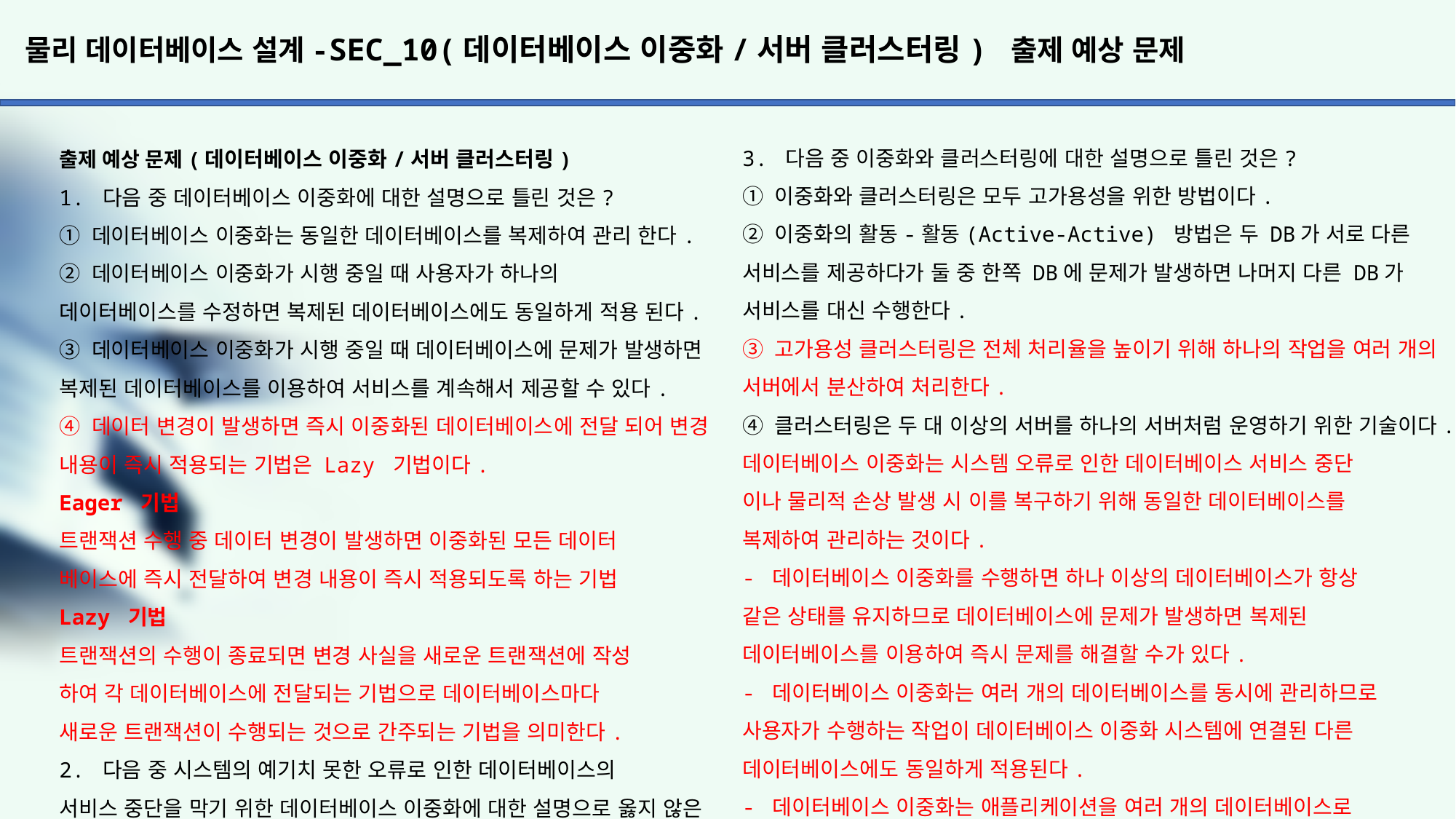

# 물리 데이터베이스 설계-SEC_10(데이터베이스 이중화/서버 클러스터링) 출제 예상 문제
3. 다음 중 이중화와 클러스터링에 대한 설명으로 틀린 것은?
① 이중화와 클러스터링은 모두 고가용성을 위한 방법이다.
② 이중화의 활동-활동(Active-Active) 방법은 두 DB가 서로 다른 서비스를 제공하다가 둘 중 한쪽 DB에 문제가 발생하면 나머지 다른 DB가 서비스를 대신 수행한다.
③ 고가용성 클러스터링은 전체 처리율을 높이기 위해 하나의 작업을 여러 개의 서버에서 분산하여 처리한다.
④ 클러스터링은 두 대 이상의 서버를 하나의 서버처럼 운영하기 위한 기술이다.
데이터베이스 이중화는 시스템 오류로 인한 데이터베이스 서비스 중단
이나 물리적 손상 발생 시 이를 복구하기 위해 동일한 데이터베이스를
복제하여 관리하는 것이다.
- 데이터베이스 이중화를 수행하면 하나 이상의 데이터베이스가 항상
같은 상태를 유지하므로 데이터베이스에 문제가 발생하면 복제된
데이터베이스를 이용하여 즉시 문제를 해결할 수가 있다.
- 데이터베이스 이중화는 여러 개의 데이터베이스를 동시에 관리하므로
사용자가 수행하는 작업이 데이터베이스 이중화 시스템에 연결된 다른
데이터베이스에도 동일하게 적용된다.
- 데이터베이스 이중화는 애플리케이션을 여러 개의 데이터베이스로
분산시켜 처리하므로 데이터베이스의 부하를 줄일 수 있다.
- 데이터베이스 이중화를 이용하면 손쉽게 백업 서버를 운영할 수 있다.
클러스터링은 두 대 이상의 서버를 하나의 서버처럼 운영하는 기술이다.
- 클러스터링에는 고가용성 클러스터링과 병렬 처리 클러스터링이 있다.
  -> 고가용성 클러스터링 : 하나의 서버에 장애가 발생하면 다른 서버
	가 받아 처리하여 서비스 중단을 방지하는 방식으로, 일반적으로
	언급되는 클러스터링은 고가용성 클러스터링을 의미한다.
   -> 병렬 처리 클러스터링 : 전체 처리율을 높이기 위해 하나의 작업
	 을 여러 개의 서버에서 로드 밸러서에 의해서 분산하여 처리하는
	 방식이다.
출제 예상 문제(데이터베이스 이중화/서버 클러스터링)
1. 다음 중 데이터베이스 이중화에 대한 설명으로 틀린 것은?
① 데이터베이스 이중화는 동일한 데이터베이스를 복제하여 관리 한다.
② 데이터베이스 이중화가 시행 중일 때 사용자가 하나의
데이터베이스를 수정하면 복제된 데이터베이스에도 동일하게 적용 된다.
③ 데이터베이스 이중화가 시행 중일 때 데이터베이스에 문제가 발생하면 복제된 데이터베이스를 이용하여 서비스를 계속해서 제공할 수 있다.
④ 데이터 변경이 발생하면 즉시 이중화된 데이터베이스에 전달 되어 변경 내용이 즉시 적용되는 기법은 Lazy 기법이다.
Eager 기법
트랜잭션 수행 중 데이터 변경이 발생하면 이중화된 모든 데이터
베이스에 즉시 전달하여 변경 내용이 즉시 적용되도록 하는 기법
Lazy 기법
트랜잭션의 수행이 종료되면 변경 사실을 새로운 트랜잭션에 작성
하여 각 데이터베이스에 전달되는 기법으로 데이터베이스마다
새로운 트랜잭션이 수행되는 것으로 간주되는 기법을 의미한다.
2. 다음 중 시스템의 예기치 못한 오류로 인한 데이터베이스의
서비스 중단을 막기 위한 데이터베이스 이중화에 대한 설명으로 옳지 않은 것은?
① 데이터베이스 이중화는 변경 내용 전달 방식에 따라 Eager
기법과 Lazy 기법으로 나뉜다.
② Eager 기법은 변경 내용이 발생하면 즉시 다른 데이터베이스에도 적용한다.
③ 활동-대기(Active-Standby) 방법은 활성 데이터베이스에 문제가 발생하면 대기 중이던 데이터베이스가 대신 서비스를 제공한다.
④ 활동-대기(Active-Standby) 방법은 활동-활동(Active-Active) 방법에 비해 구성 방법 및 설정이 복잡하다.
활동-대기(Active-Standby) 방법
- 하나의 DB가 활성 상태로 서비스 하고 있으면 다른 DB는 대기하고 있다가 활성 DB가 장애가 발생하면 대기 상태에 있던 DB가 자동으로 모든 서비스를 제공한다.
- 구성 방법과 관리가 쉬워 많은 기업에서 사용된다.
활동-활동(Active-Active) 방법
- 두 개의 DB가 서로 다른 서비스를 제공하다가 둘 중 한쪽 DB에
문제가 발생하면 나머지 다른 DB가 서비스를 제공하는 방법이다.
- 두 DB가 모두 처리를 하기 때문에 처리율은 높아지지만 구성 방법 및 설정이 복잡하다.